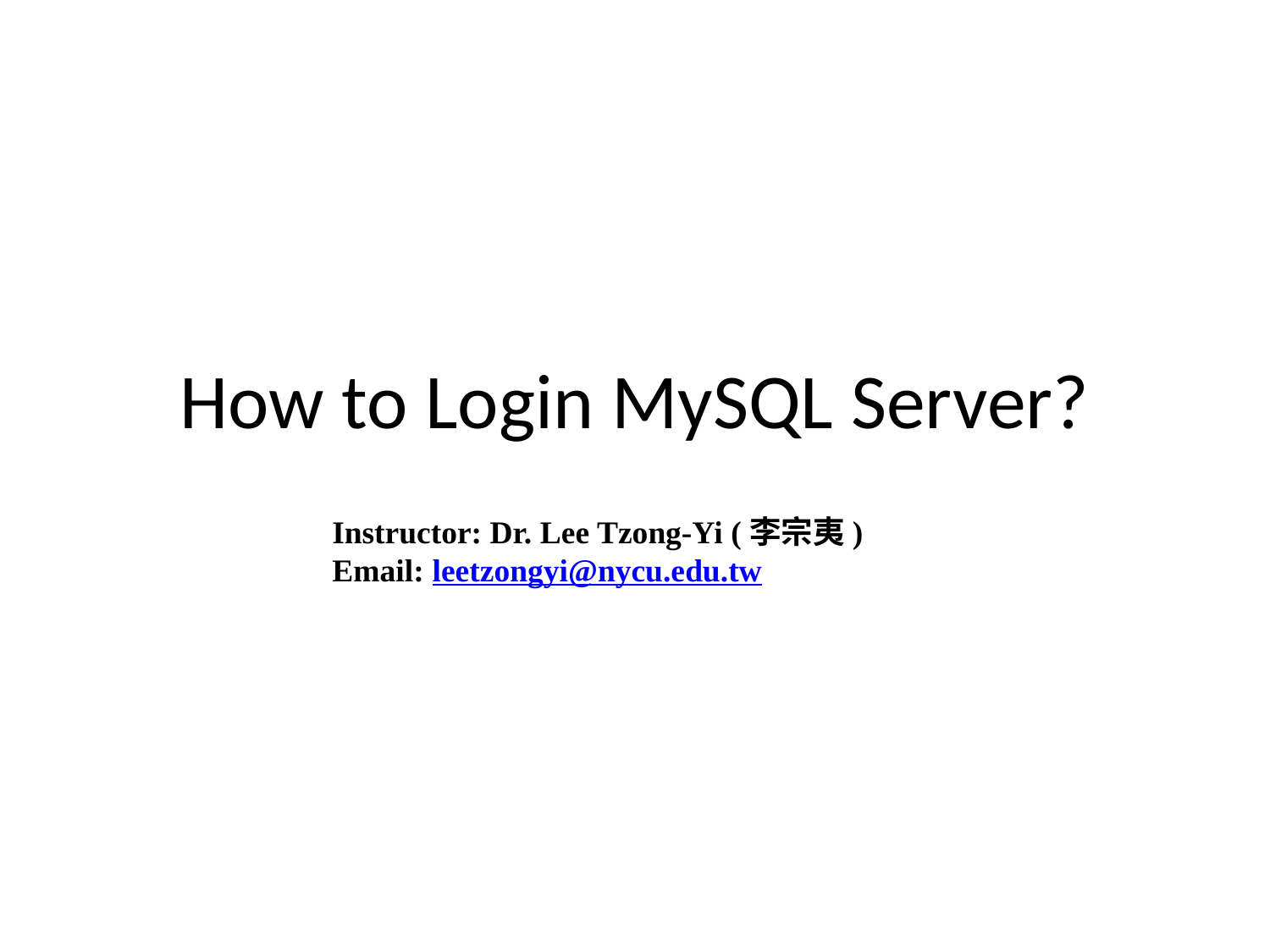

# How to Login MySQL Server?
Instructor: Dr. Lee Tzong-Yi (李宗夷)
Email: leetzongyi@nycu.edu.tw